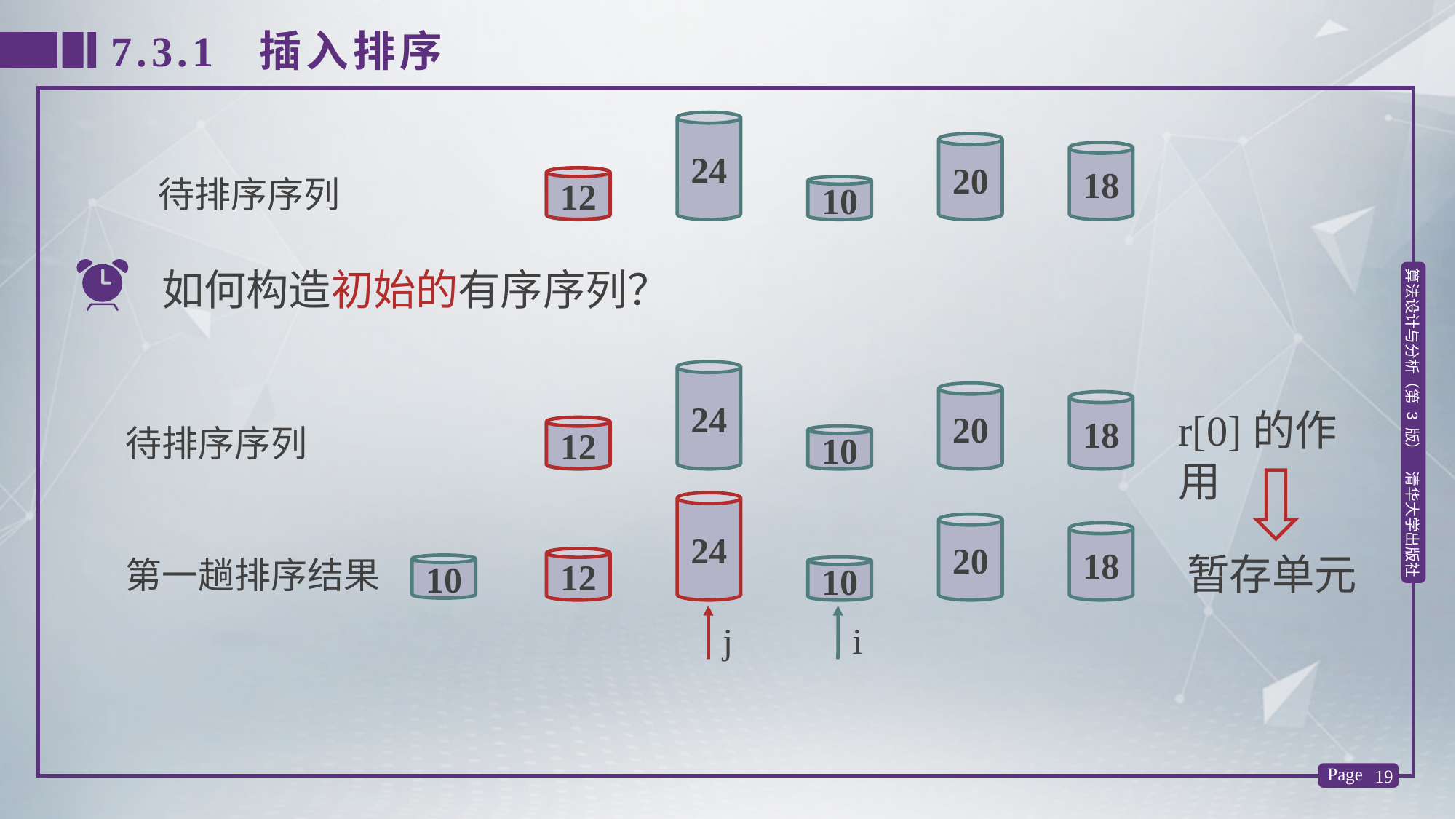

7.3.1  插入排序
24
20
18
待排序序列
12
12
10
如何构造初始的有序序列？

24
20
18
12
10
r[0]的作用
待排序序列
12

暂存单元
24
20
18
12
10
第一趟排序结果
10

i

j